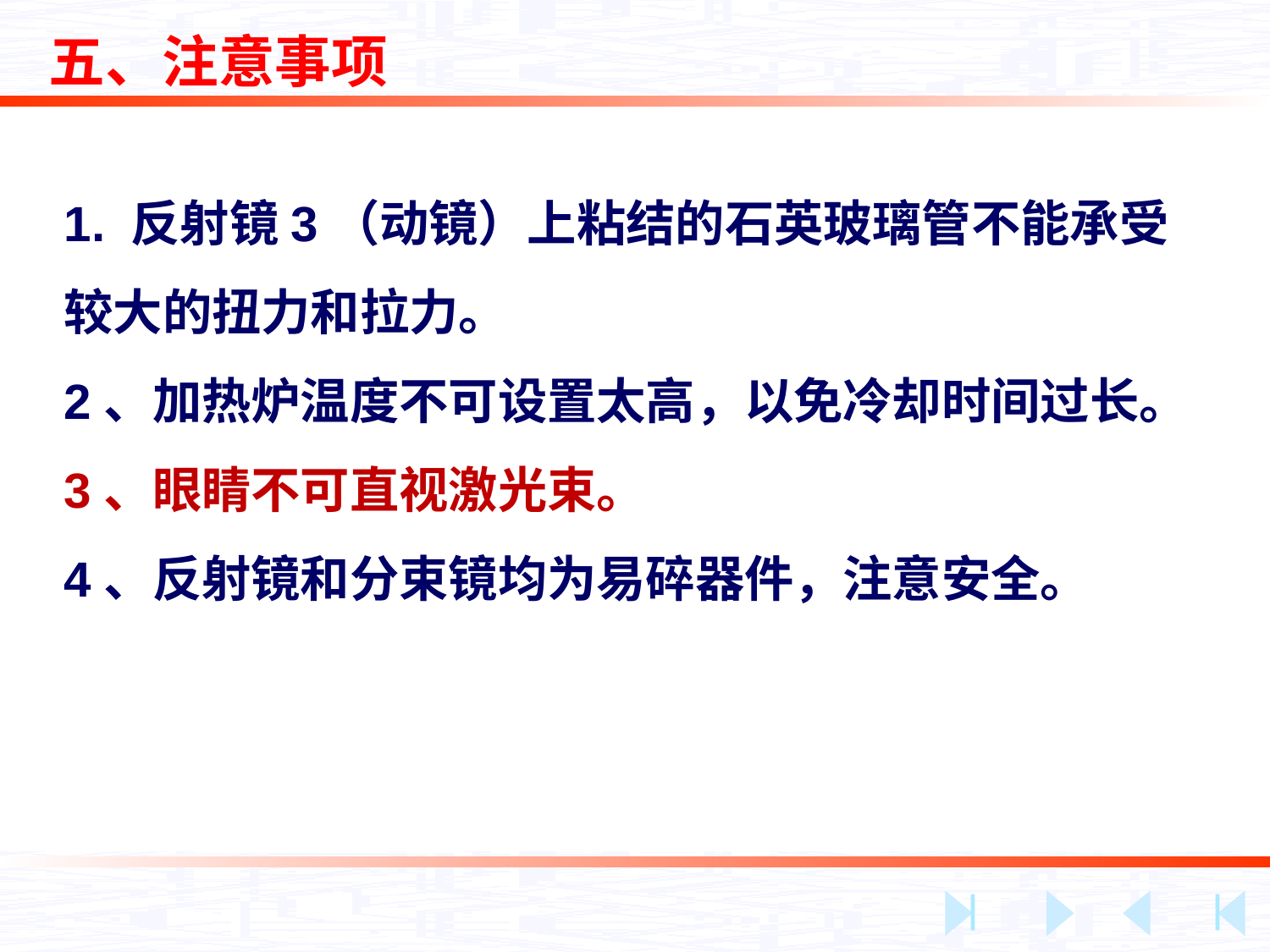

五、注意事项
1. 反射镜3（动镜）上粘结的石英玻璃管不能承受较大的扭力和拉力。
2、加热炉温度不可设置太高，以免冷却时间过长。
3、眼睛不可直视激光束。
4、反射镜和分束镜均为易碎器件，注意安全。